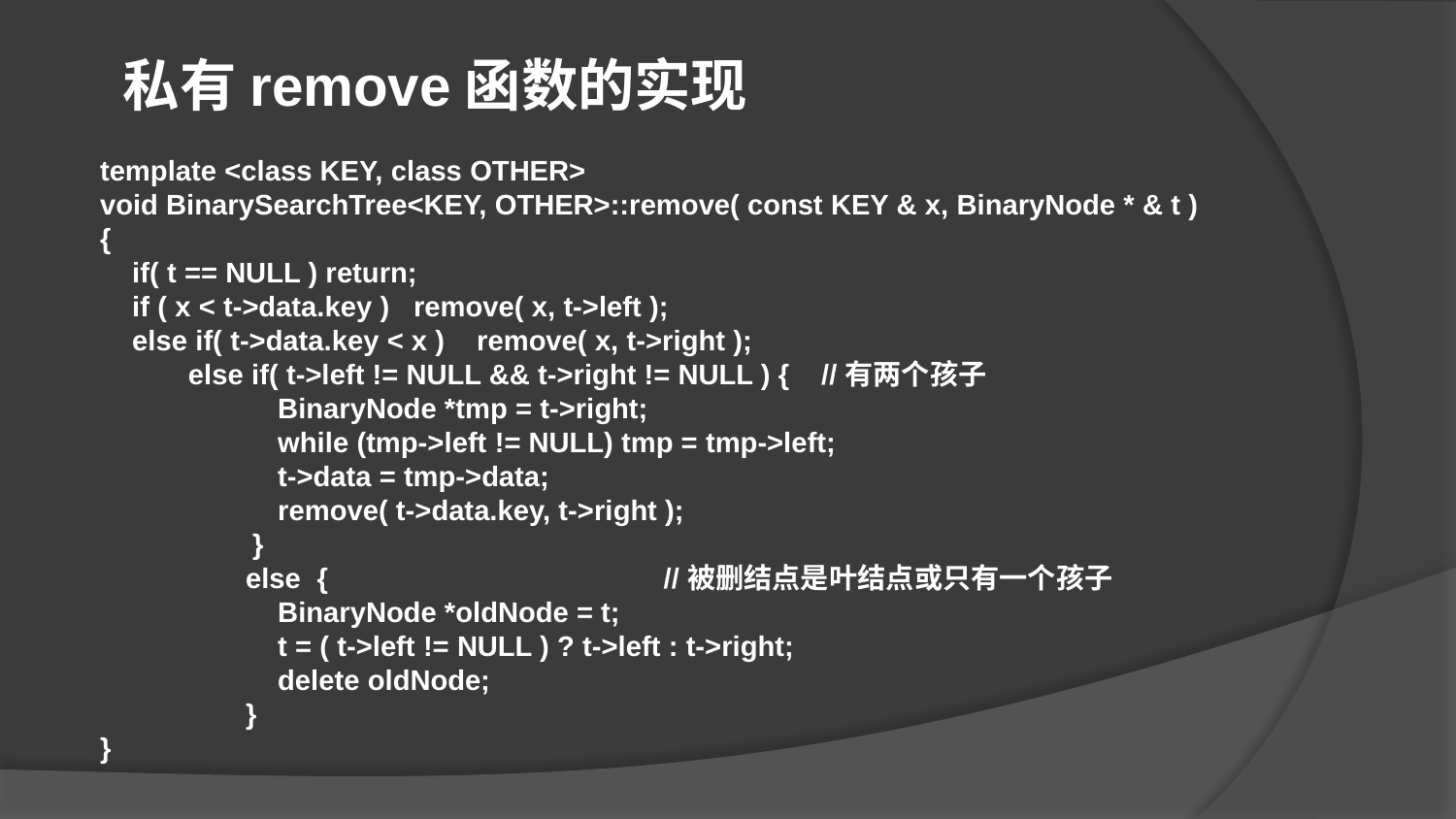

私有remove函数的实现
template <class KEY, class OTHER>
void BinarySearchTree<KEY, OTHER>::remove( const KEY & x, BinaryNode * & t )
{
    if( t == NULL ) return;
    if ( x < t->data.key )   remove( x, t->left );
    else if( t->data.key < x )    remove( x, t->right );
           else if( t->left != NULL && t->right != NULL ) {    //有两个孩子
 	    BinaryNode *tmp = t->right;
	    while (tmp->left != NULL) tmp = tmp->left;
	    t->data = tmp->data;
	    remove( t->data.key, t->right );
                   }
	else  {                                          //被删结点是叶结点或只有一个孩子
	    BinaryNode *oldNode = t;
	    t = ( t->left != NULL ) ? t->left : t->right;
	    delete oldNode;
	}
}